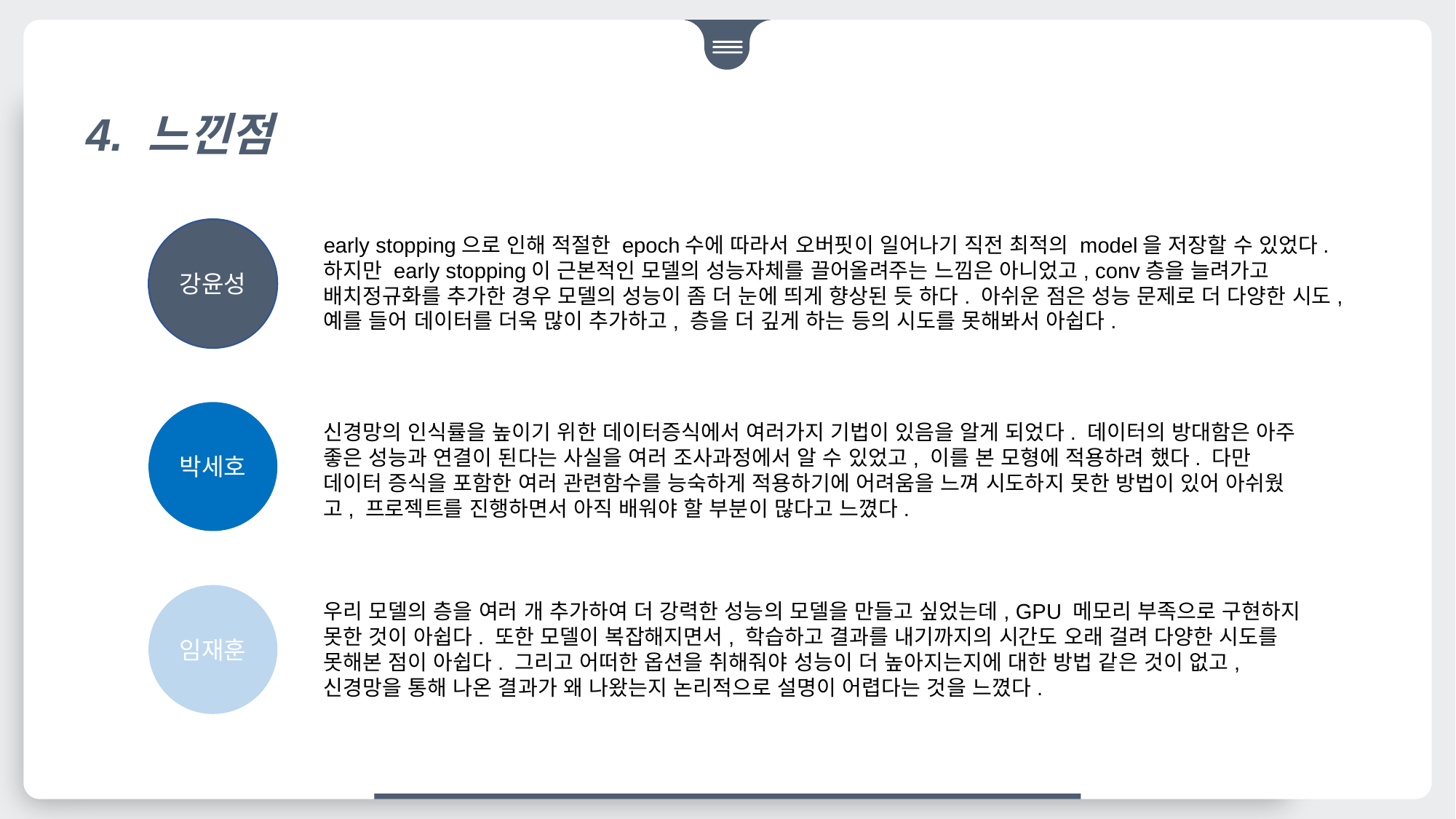

4. 느낀점

강윤성

박세호

임재훈
early stopping으로 인해 적절한 epoch수에 따라서 오버핏이 일어나기 직전 최적의 model을 저장할 수 있었다. 하지만 early stopping이 근본적인 모델의 성능자체를 끌어올려주는 느낌은 아니었고, conv층을 늘려가고 배치정규화를 추가한 경우 모델의 성능이 좀 더 눈에 띄게 향상된 듯 하다. 아쉬운 점은 성능 문제로 더 다양한 시도, 예를 들어 데이터를 더욱 많이 추가하고, 층을 더 깊게 하는 등의 시도를 못해봐서 아쉽다.
B
신경망의 인식률을 높이기 위한 데이터증식에서 여러가지 기법이 있음을 알게 되었다. 데이터의 방대함은 아주 좋은 성능과 연결이 된다는 사실을 여러 조사과정에서 알 수 있었고, 이를 본 모형에 적용하려 했다. 다만 데이터 증식을 포함한 여러 관련함수를 능숙하게 적용하기에 어려움을 느껴 시도하지 못한 방법이 있어 아쉬웠고, 프로젝트를 진행하면서 아직 배워야 할 부분이 많다고 느꼈다.
우리 모델의 층을 여러 개 추가하여 더 강력한 성능의 모델을 만들고 싶었는데, GPU 메모리 부족으로 구현하지 못한 것이 아쉽다. 또한 모델이 복잡해지면서, 학습하고 결과를 내기까지의 시간도 오래 걸려 다양한 시도를 못해본 점이 아쉽다. 그리고 어떠한 옵션을 취해줘야 성능이 더 높아지는지에 대한 방법 같은 것이 없고, 신경망을 통해 나온 결과가 왜 나왔는지 논리적으로 설명이 어렵다는 것을 느꼈다.
Early stopping으로 인해 적절한 epoch수에 따라, 최적의 model을 저장할 수 있었다.

Early stopping이 근본적인 성능을 올려주진 않았고, 핸들링 할 수고를 좀 덜어주었다.

conv층을 늘리거나, batch normalization을 추가한 경우 모델의 성능이 눈에 띄게 좋아졌다.

메모리 용량문제로 데이터를 많이 추가하고, 층을 더 깊게 하는 등의 시도를 못한 것이 아쉽다.